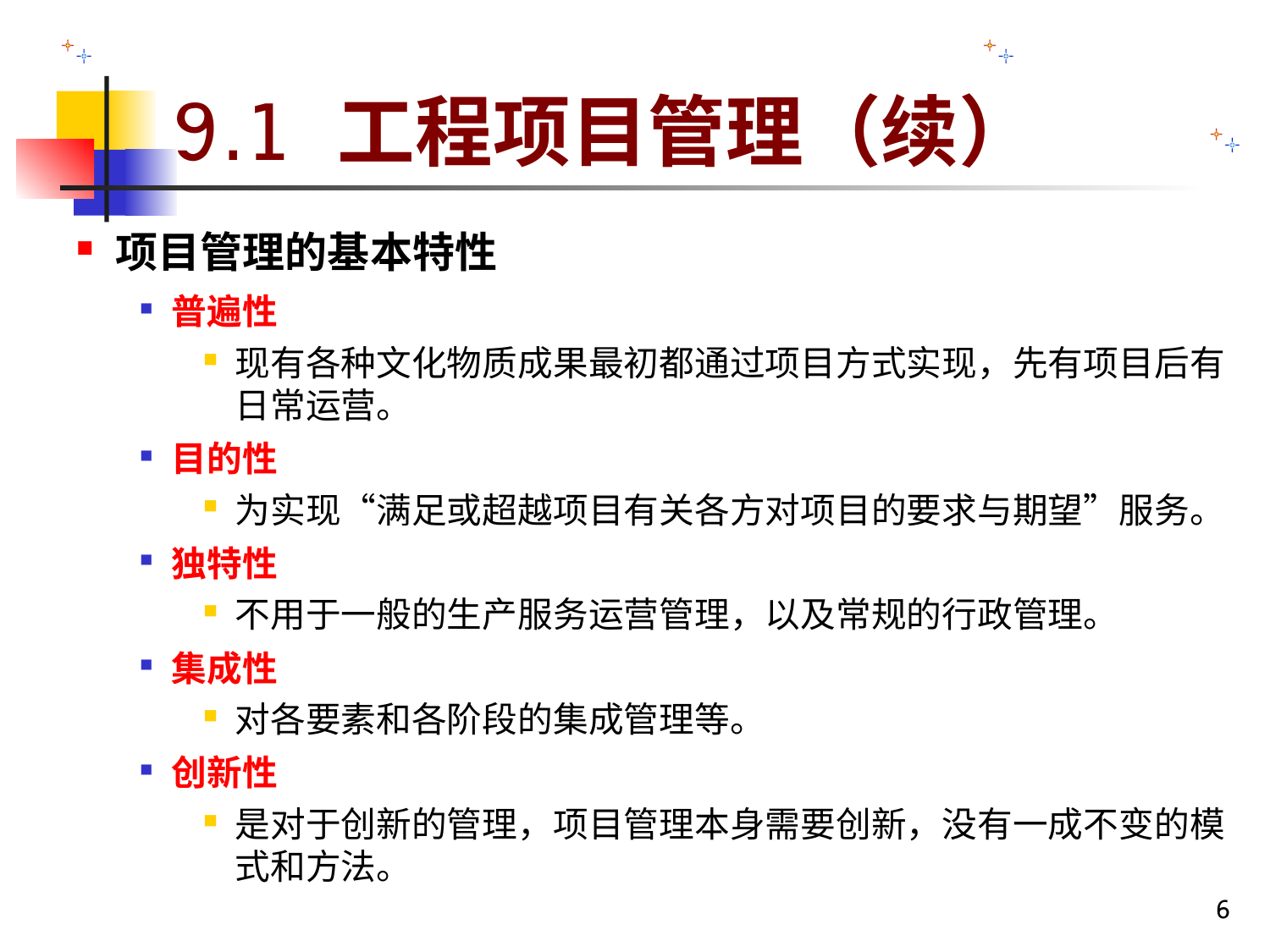

# 9.1 工程项目管理（续）
项目管理的基本特性
普遍性
现有各种文化物质成果最初都通过项目方式实现，先有项目后有日常运营。
目的性
为实现“满足或超越项目有关各方对项目的要求与期望”服务。
独特性
不用于一般的生产服务运营管理，以及常规的行政管理。
集成性
对各要素和各阶段的集成管理等。
创新性
是对于创新的管理，项目管理本身需要创新，没有一成不变的模式和方法。
6